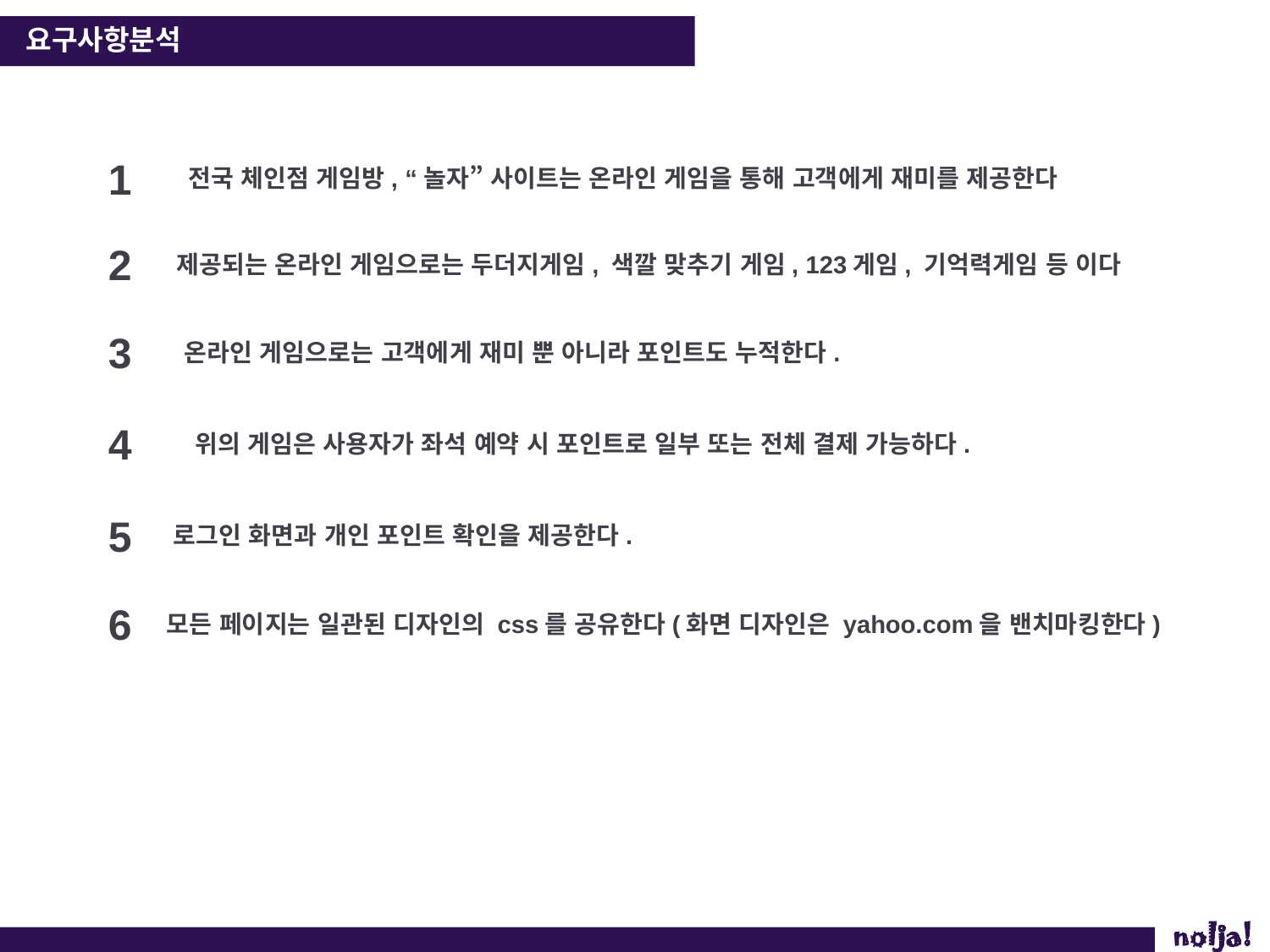

요구사항분석
1
전국 체인점 게임방, “놀자” 사이트는 온라인 게임을 통해 고객에게 재미를 제공한다
2
제공되는 온라인 게임으로는 두더지게임, 색깔 맞추기 게임, 123게임, 기억력게임 등 이다
3
온라인 게임으로는 고객에게 재미 뿐 아니라 포인트도 누적한다.
4
위의 게임은 사용자가 좌석 예약 시 포인트로 일부 또는 전체 결제 가능하다.
5
로그인 화면과 개인 포인트 확인을 제공한다.
6
모든 페이지는 일관된 디자인의 css를 공유한다(화면 디자인은 yahoo.com을 밴치마킹한다)